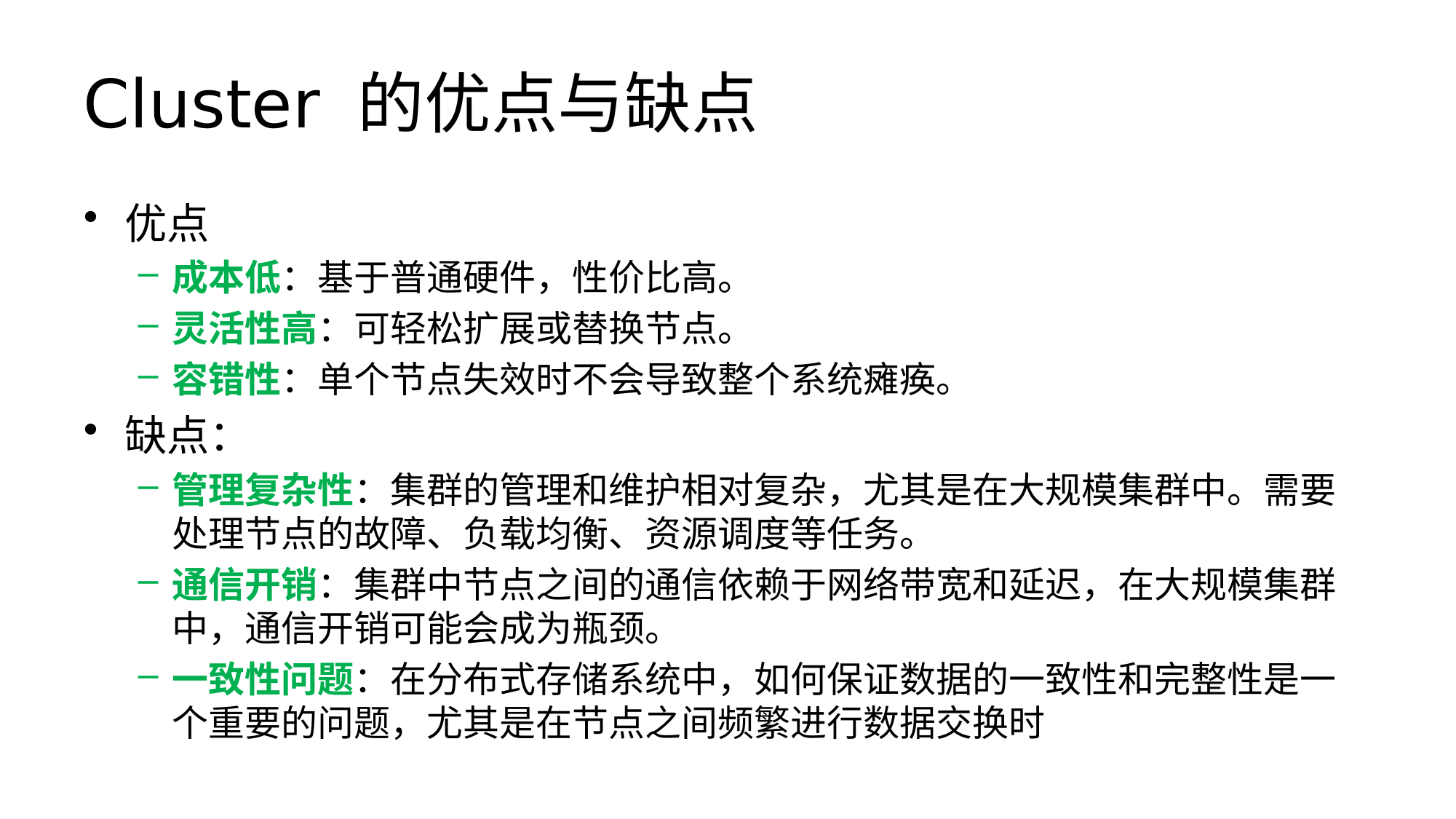

# Cluster 的优点与缺点
优点
成本低：基于普通硬件，性价⽐⾼。
灵活性⾼：可轻松扩展或替换节点。
容错性：单个节点失效时不会导致整个系统瘫痪。
缺点：
管理复杂性：集群的管理和维护相对复杂，尤其是在⼤规模集群中。需要处理节点的故障、负载均衡、资源调度等任务。
通信开销：集群中节点之间的通信依赖于⽹络带宽和延迟，在⼤规模集群中，通信开销可能会成为瓶颈。
⼀致性问题：在分布式存储系统中，如何保证数据的⼀致性和完整性是⼀个重要的问题，尤其是在节点之间频繁进⾏数据交换时
52